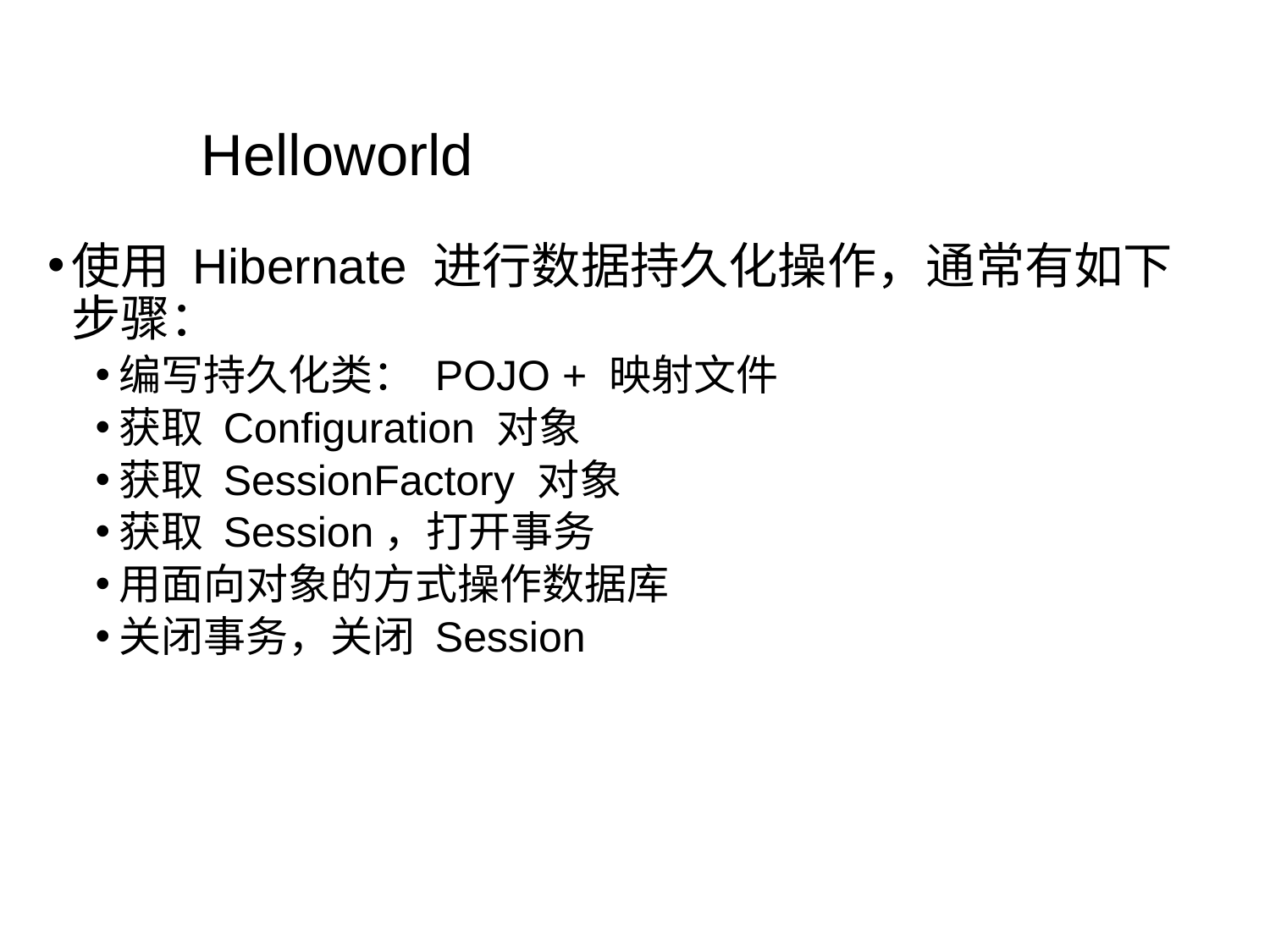

# Helloworld
使用 Hibernate 进行数据持久化操作，通常有如下步骤：
编写持久化类： POJO + 映射文件
获取 Configuration 对象
获取 SessionFactory 对象
获取 Session，打开事务
用面向对象的方式操作数据库
关闭事务，关闭 Session